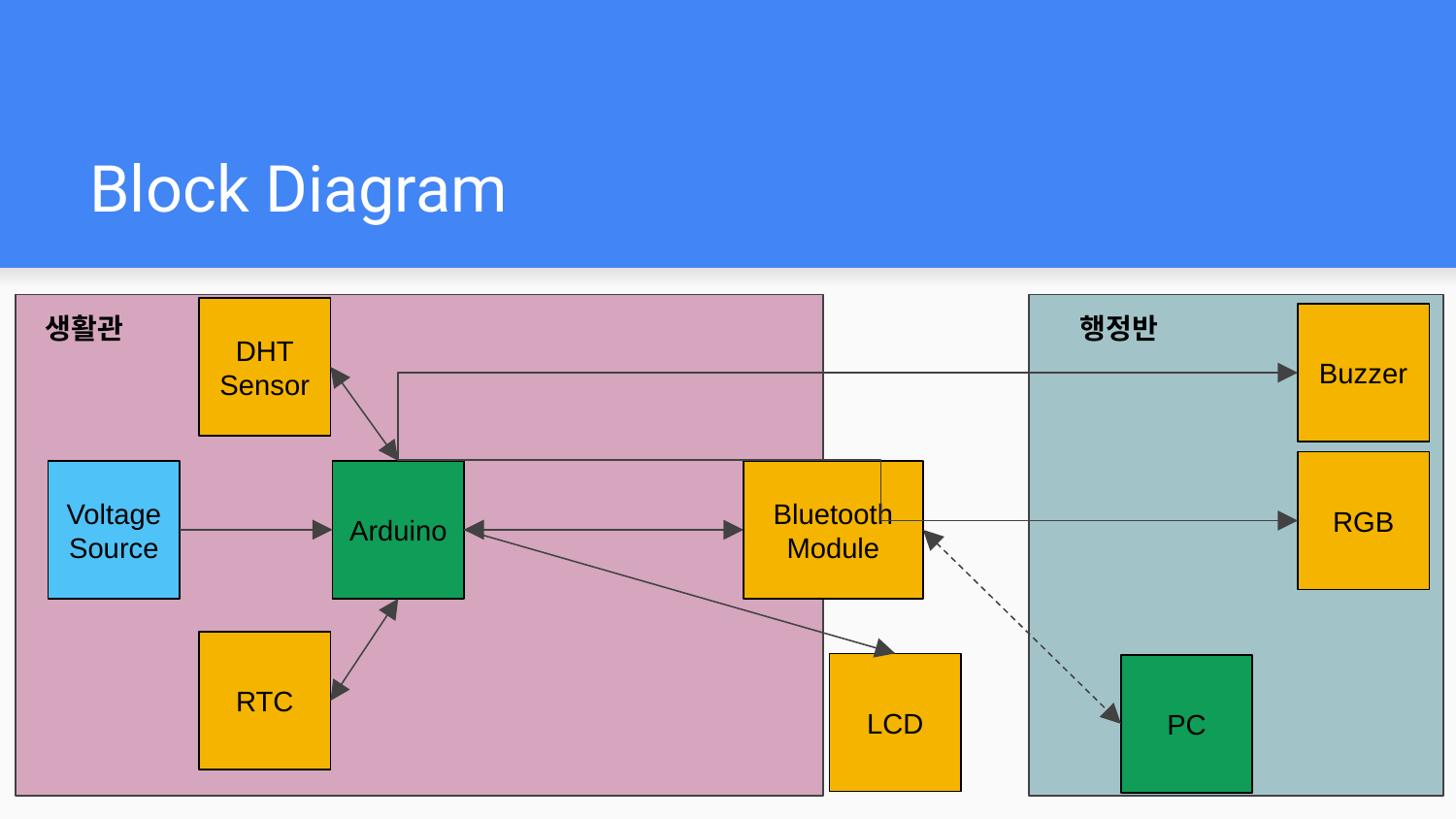

# Block Diagram

생활관
행정반
DHT
Sensor
Buzzer
RGB
Voltage Source
Arduino
Bluetooth
Module
RTC
LCD
PC